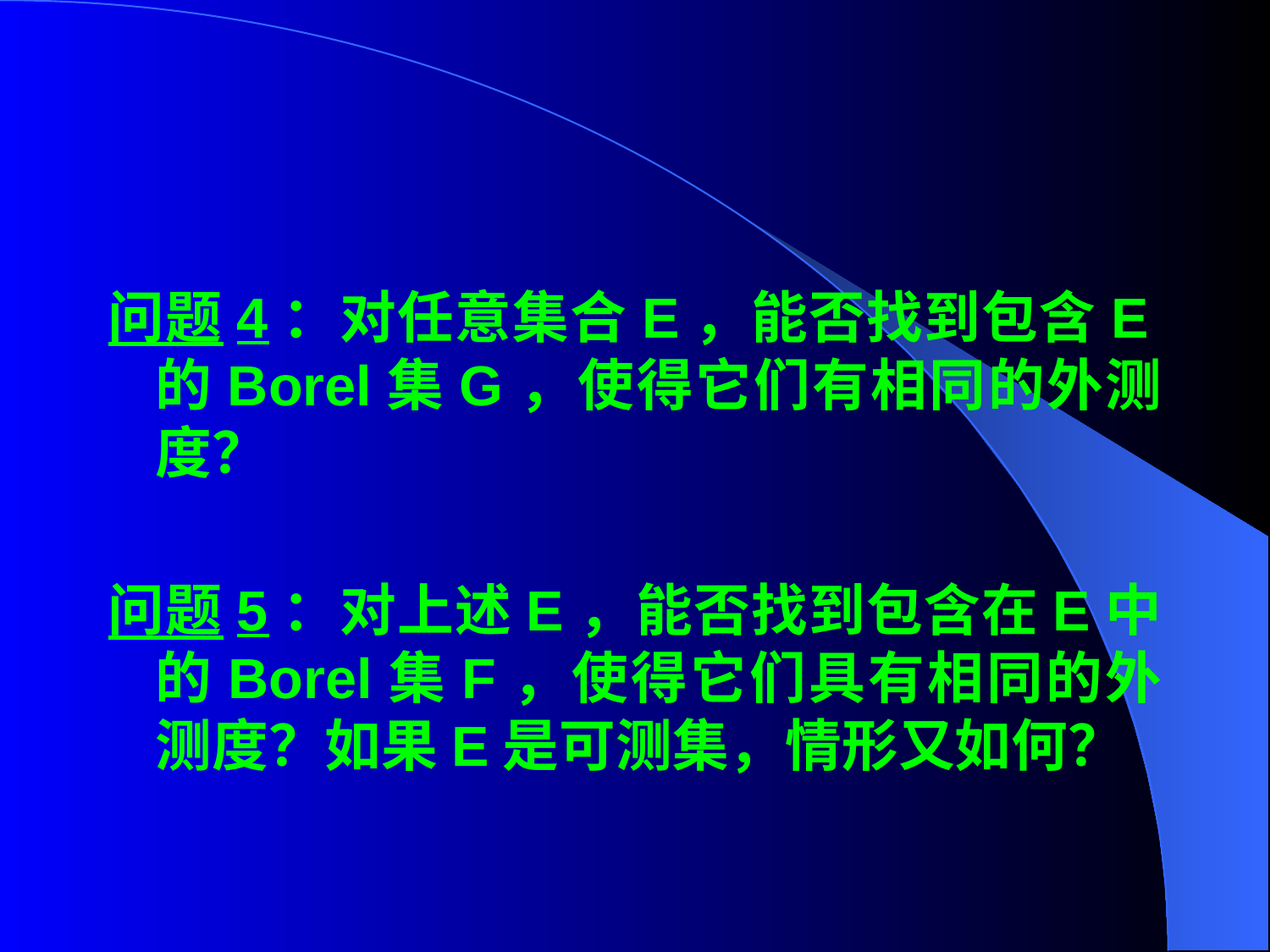

问题4：对任意集合E，能否找到包含E的Borel集G，使得它们有相同的外测度？

问题5：对上述E，能否找到包含在E中的Borel集F，使得它们具有相同的外测度？如果E是可测集，情形又如何？